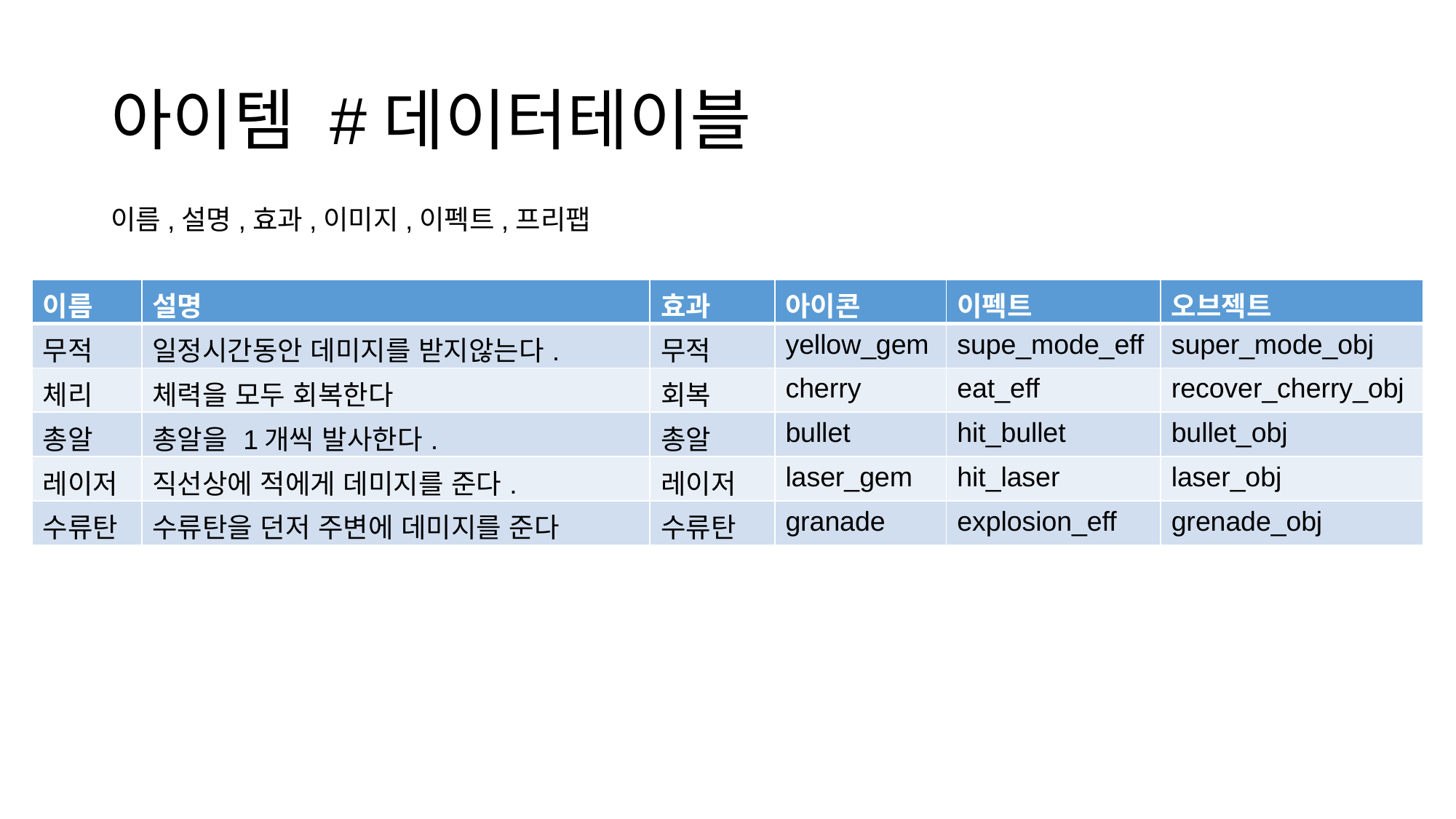

# 아이템 #데이터테이블
이름,설명,효과,이미지,이펙트,프리팹
| 이름 | 설명 | 효과 | 아이콘 | 이펙트 | 오브젝트 |
| --- | --- | --- | --- | --- | --- |
| 무적 | 일정시간동안 데미지를 받지않는다. | 무적 | yellow\_gem | supe\_mode\_eff | super\_mode\_obj |
| 체리 | 체력을 모두 회복한다 | 회복 | cherry | eat\_eff | recover\_cherry\_obj |
| 총알 | 총알을 1개씩 발사한다. | 총알 | bullet | hit\_bullet | bullet\_obj |
| 레이저 | 직선상에 적에게 데미지를 준다. | 레이저 | laser\_gem | hit\_laser | laser\_obj |
| 수류탄 | 수류탄을 던저 주변에 데미지를 준다 | 수류탄 | granade | explosion\_eff | grenade\_obj |